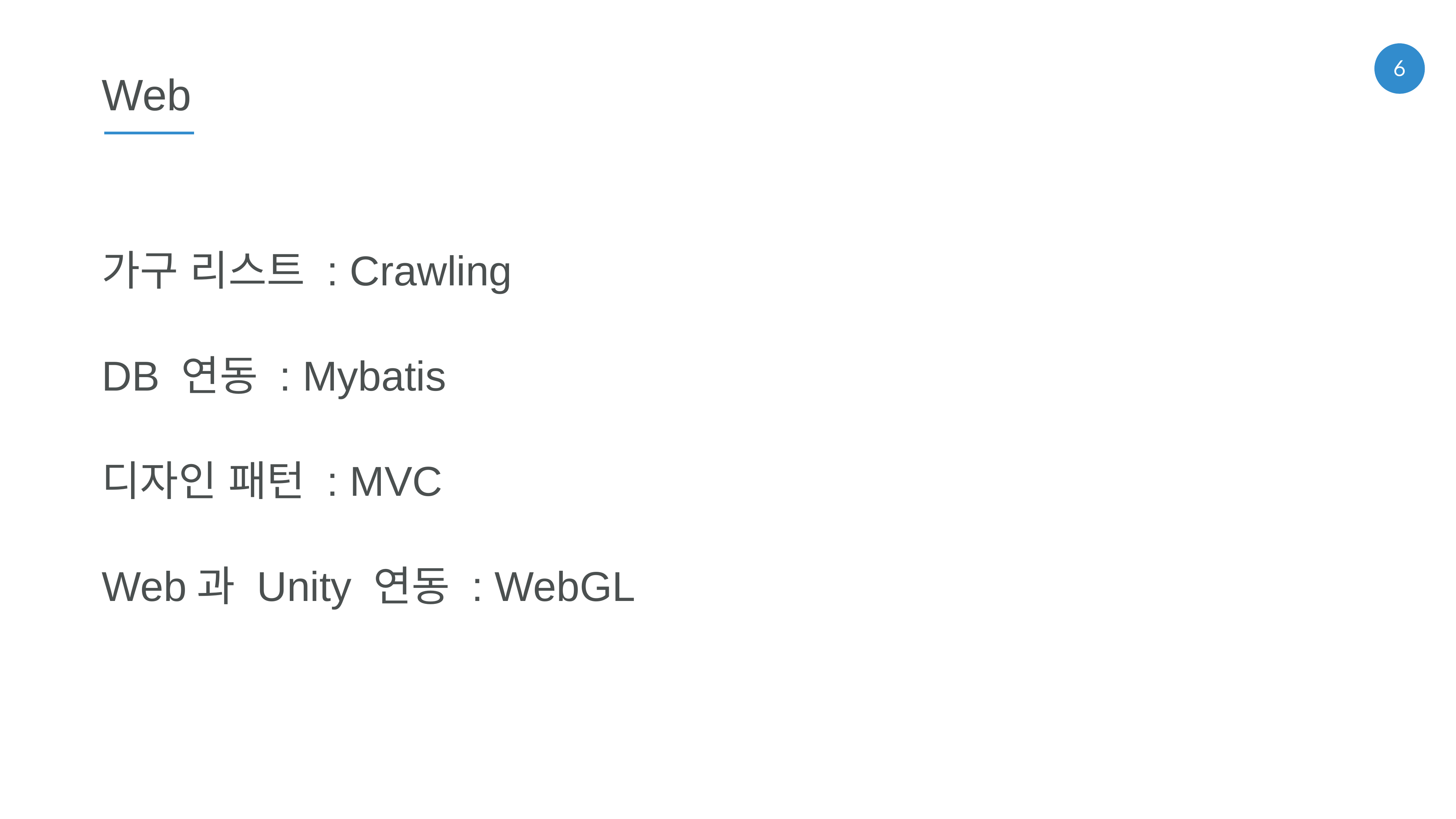

Web

가구 리스트 : Crawling

DB 연동 : Mybatis

디자인 패턴 : MVC

Web과 Unity 연동 : WebGL